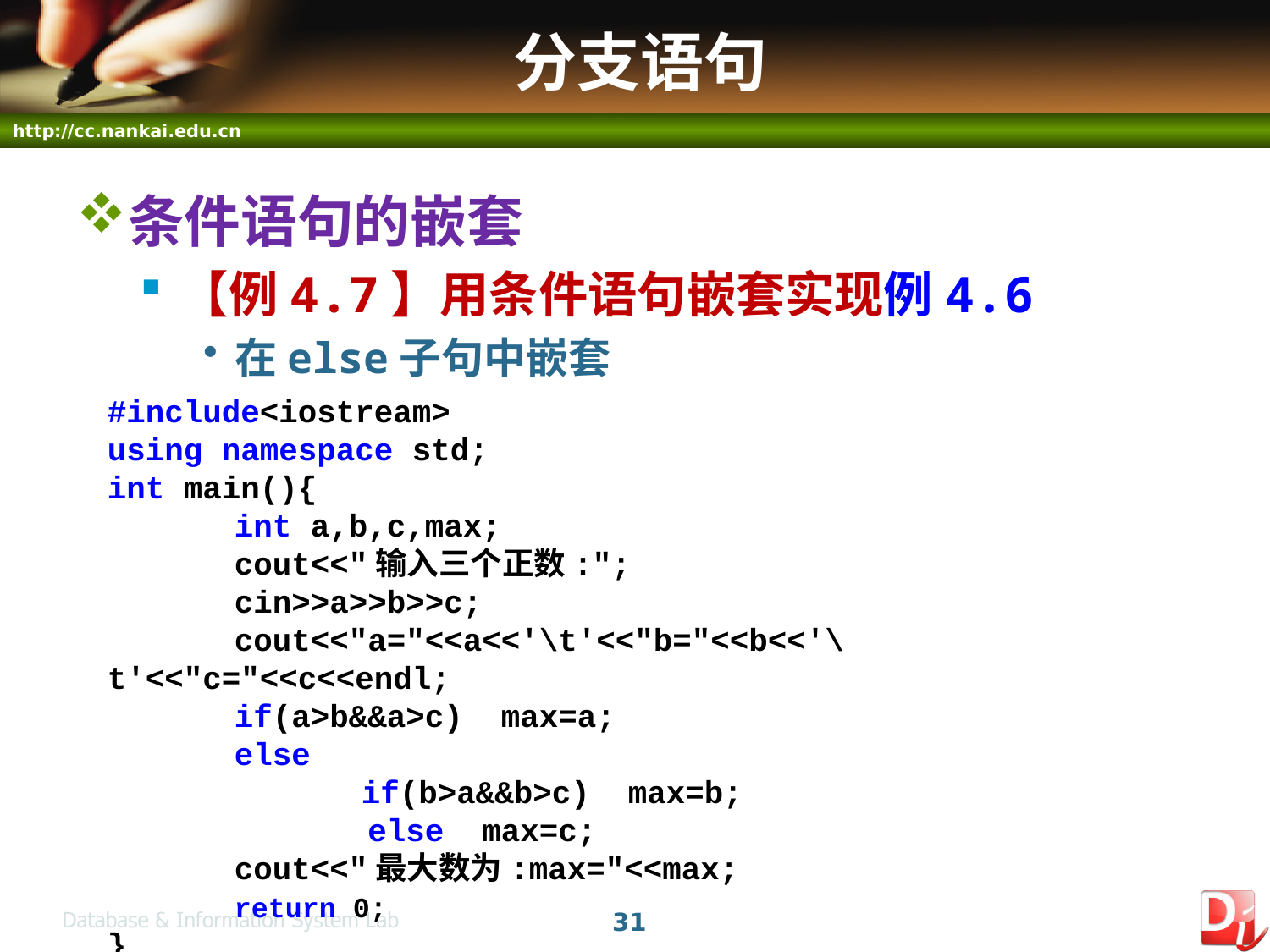

# 分支语句
条件语句的嵌套
【例4.7】用条件语句嵌套实现例4.6
在else子句中嵌套
#include<iostream>
using namespace std;
int main(){
	int a,b,c,max;
	cout<<"输入三个正数:";
	cin>>a>>b>>c;
	cout<<"a="<<a<<'\t'<<"b="<<b<<'\t'<<"c="<<c<<endl;
	if(a>b&&a>c)  max=a;
	else
		if(b>a&&b>c)  max=b;
	       else  max=c;
	cout<<"最大数为:max="<<max;
	return 0;
}
31
Database & Information System Lab